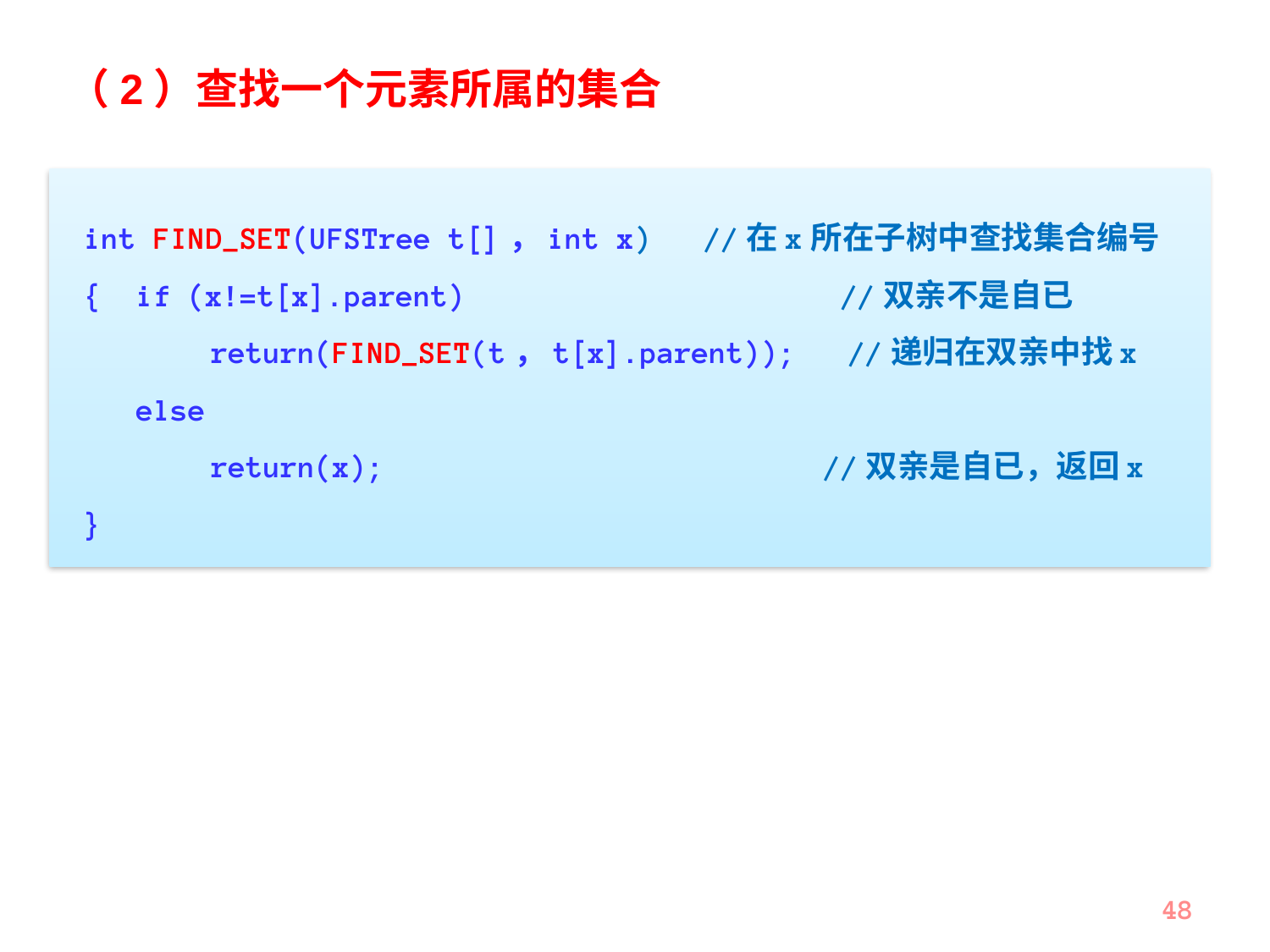

（2）查找一个元素所属的集合
int FIND_SET(UFSTree t[]，int x)   //在x所在子树中查找集合编号
{  if (x!=t[x].parent)		       //双亲不是自已
	return(FIND_SET(t，t[x].parent));   //递归在双亲中找x
   else
	return(x);			      //双亲是自已，返回x
}
48